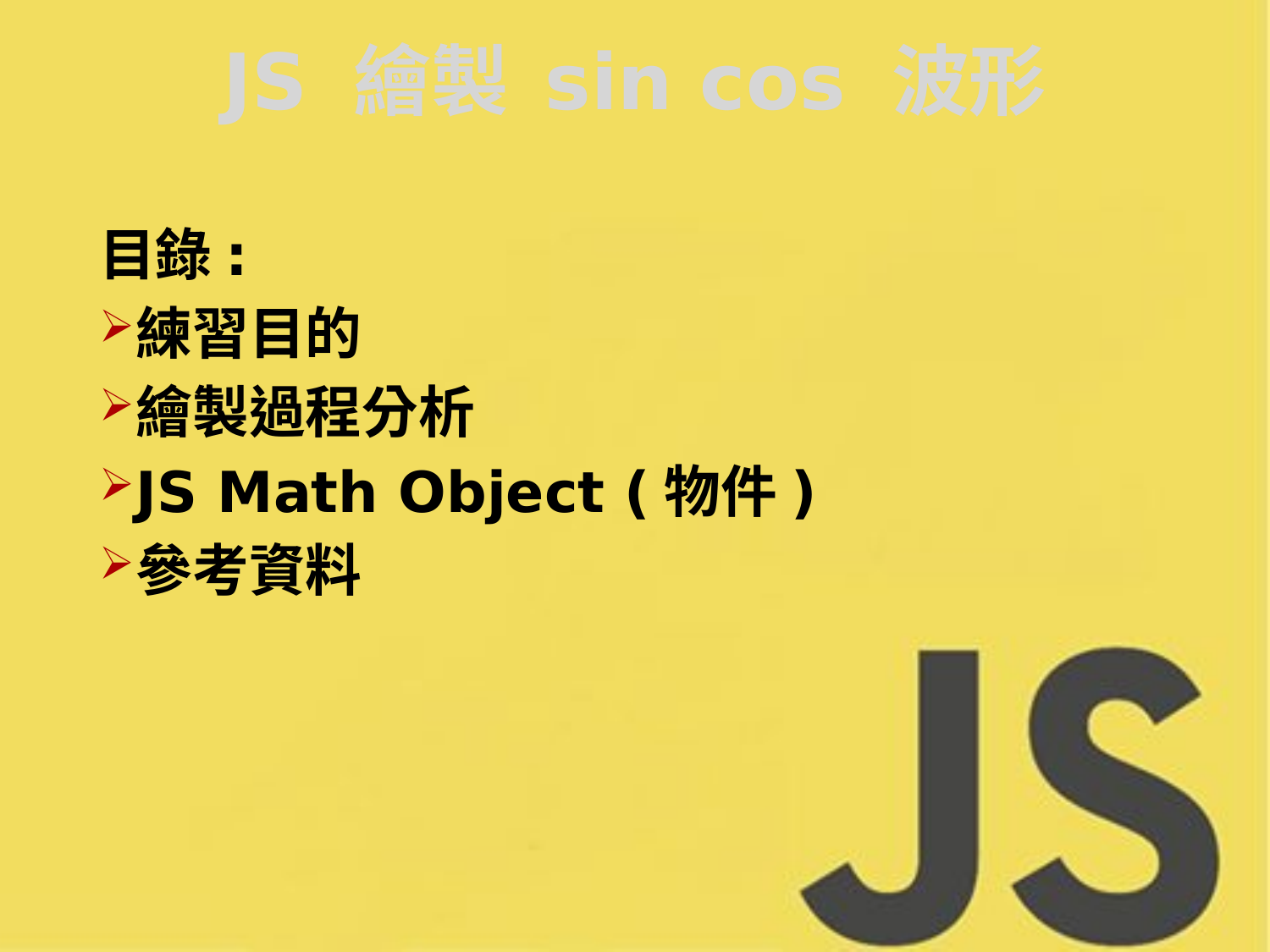

JS 繪製 sin cos 波形
目錄:
練習目的
繪製過程分析
JS Math Object (物件)
參考資料